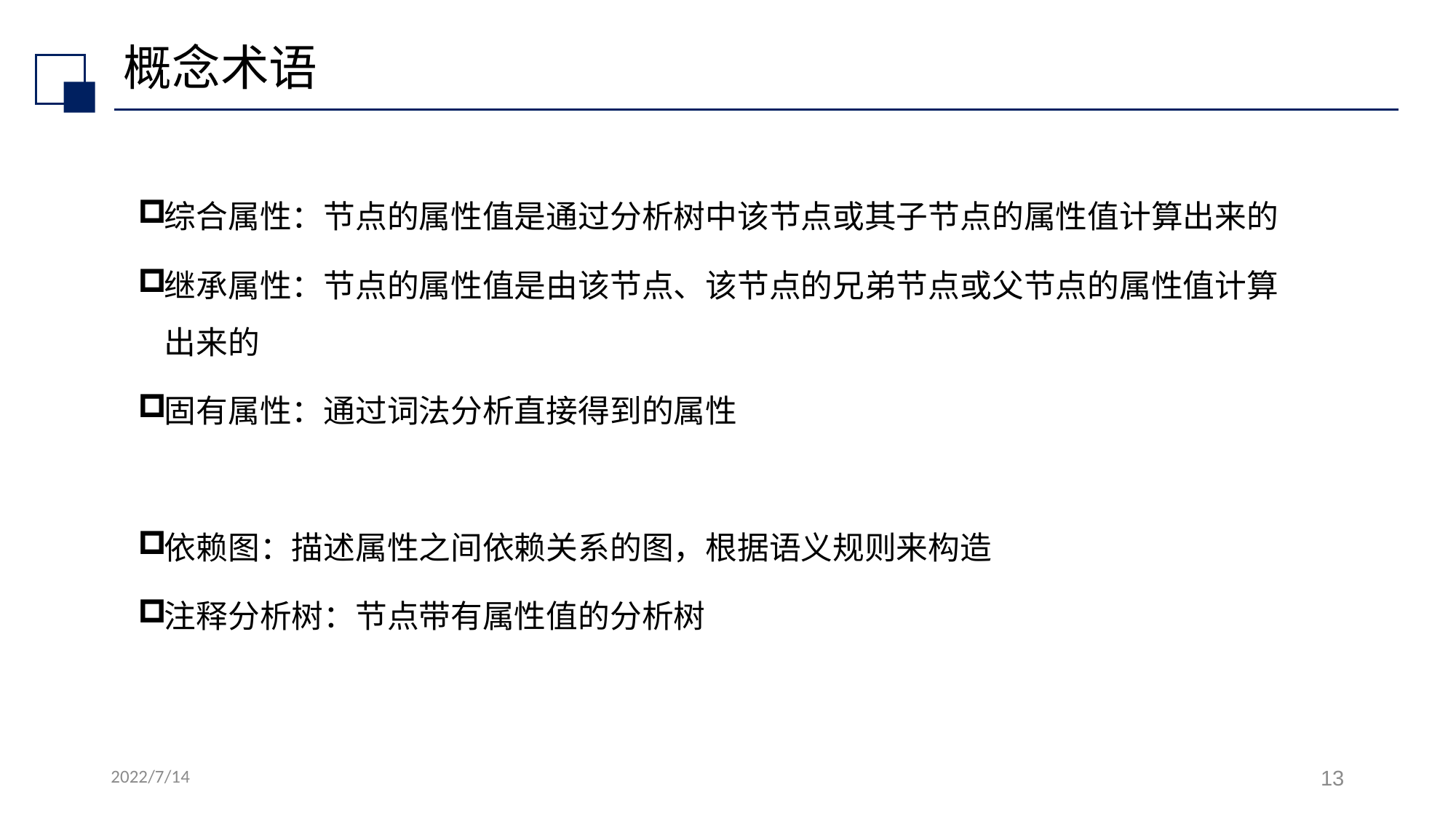

# 概念术语
综合属性：节点的属性值是通过分析树中该节点或其子节点的属性值计算出来的
继承属性：节点的属性值是由该节点、该节点的兄弟节点或父节点的属性值计算出来的
固有属性：通过词法分析直接得到的属性

依赖图：描述属性之间依赖关系的图，根据语义规则来构造
注释分析树：节点带有属性值的分析树
2022/7/14
13